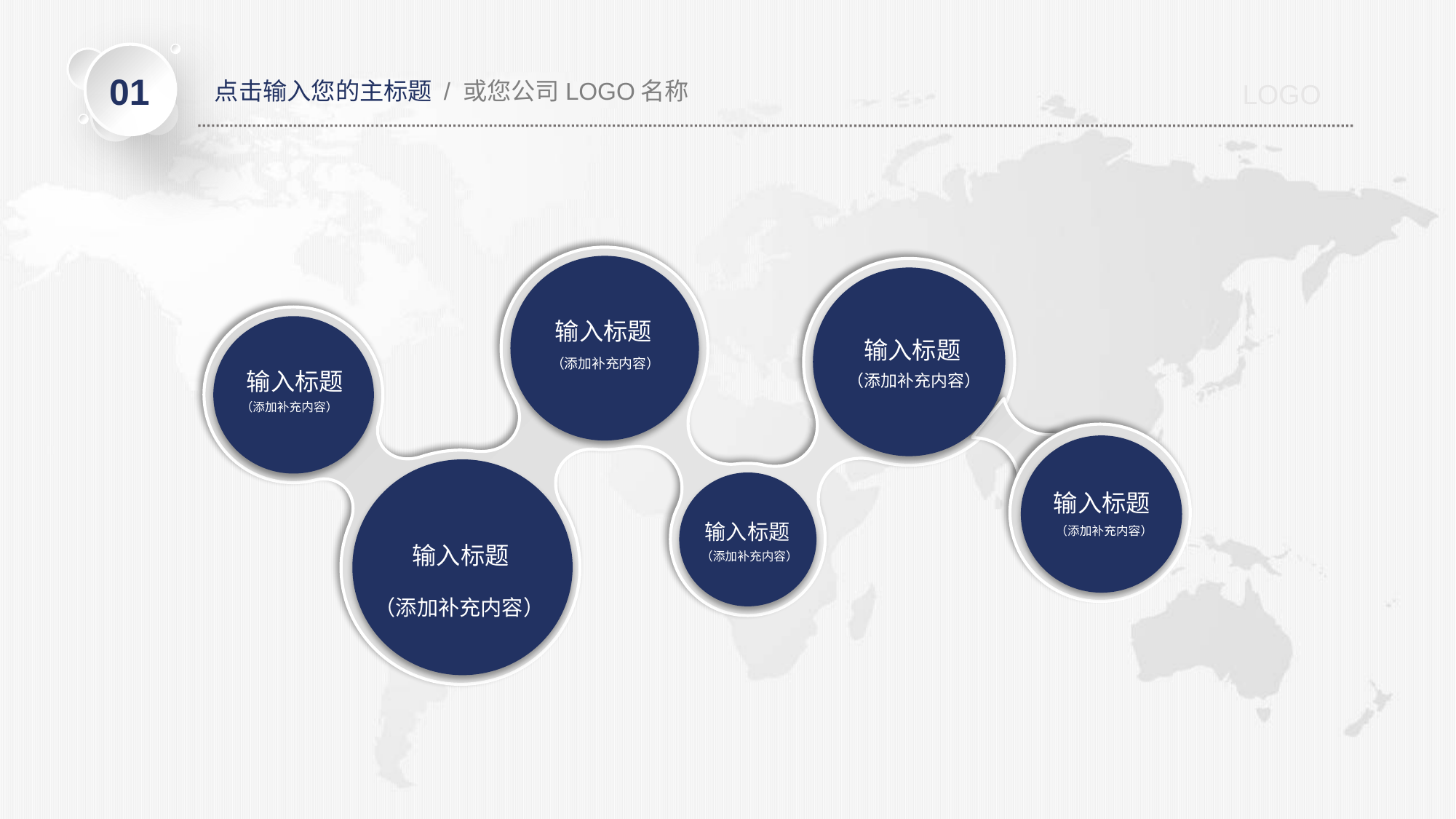

01

点击输入您的主标题 / 或您公司LOGO名称
LOGO

输入标题
（添加补充内容）

输入标题
（添加补充内容）

输入标题
（添加补充内容）

输入标题
（添加补充内容）

输入标题
（添加补充内容）

（添加补充内容）
输入标题